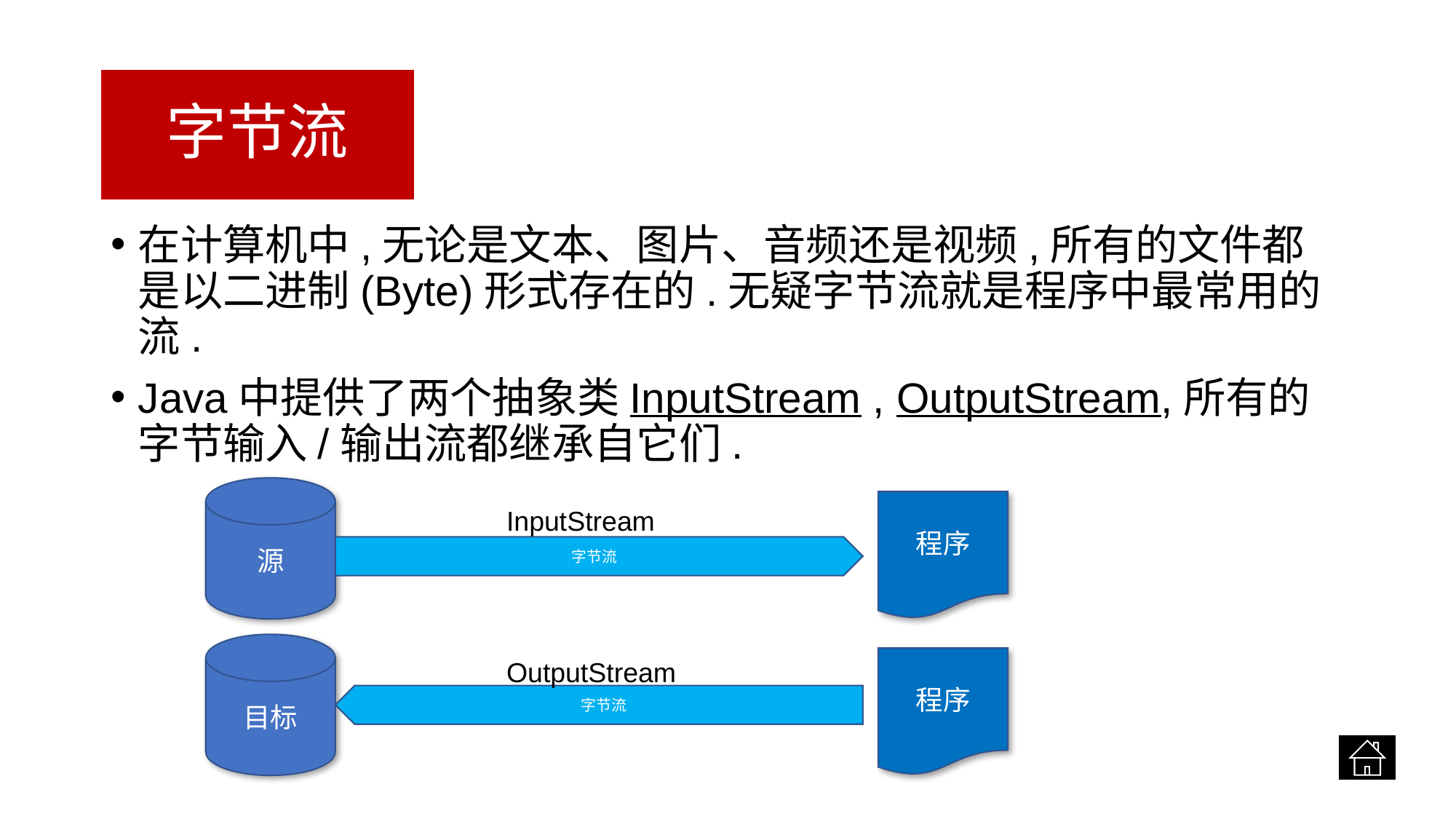

字节流
在计算机中,无论是文本、图片、音频还是视频,所有的文件都是以二进制(Byte)形式存在的.无疑字节流就是程序中最常用的流.
Java中提供了两个抽象类InputStream , OutputStream,所有的字节输入/输出流都继承自它们.
源
程序
InputStream
字节流
目标
程序
OutputStream
字节流